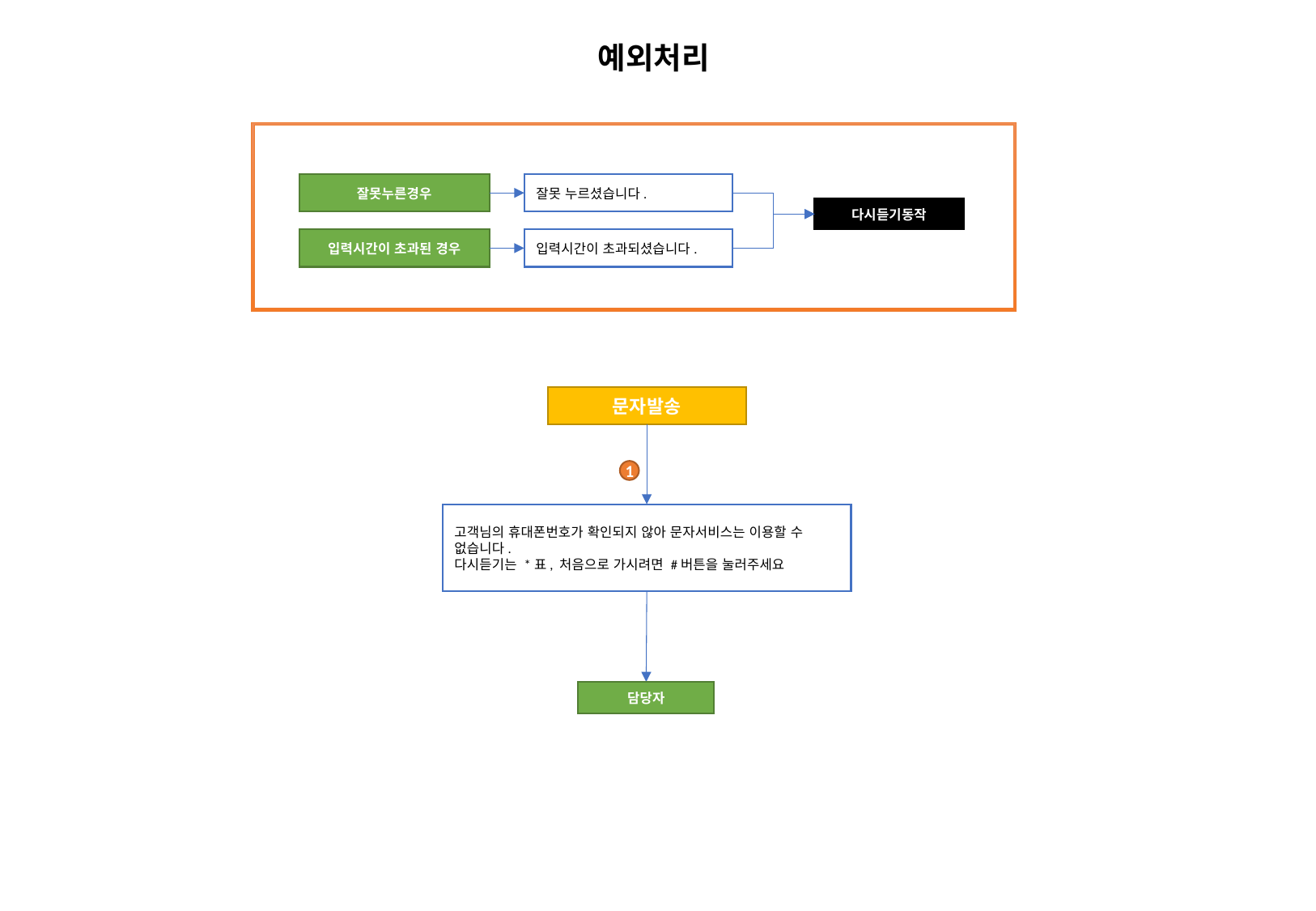

예외처리

잘못누른경우
잘못 누르셨습니다.
다시듣기동작
입력시간이 초과된 경우
입력시간이 초과되셨습니다.
문자발송
1
고객님의 휴대폰번호가 확인되지 않아 문자서비스는 이용할 수 없습니다.
다시듣기는 *표, 처음으로 가시려면 #버튼을 눌러주세요
담당자